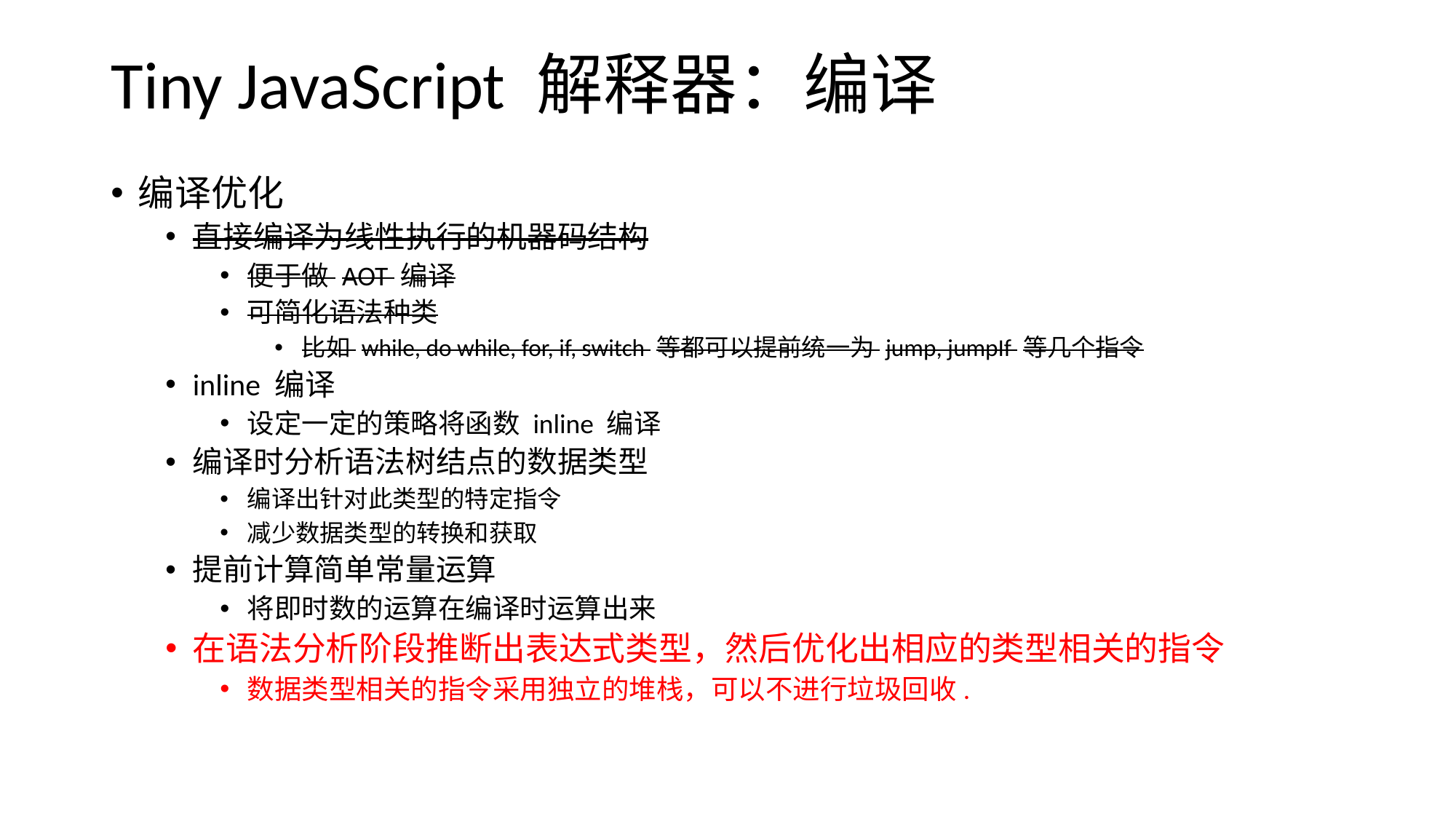

# Tiny JavaScript 解释器：编译
编译优化
直接编译为线性执行的机器码结构
便于做 AOT 编译
可简化语法种类
比如 while, do while, for, if, switch 等都可以提前统一为 jump, jumpIf 等几个指令
inline 编译
设定一定的策略将函数 inline 编译
编译时分析语法树结点的数据类型
编译出针对此类型的特定指令
减少数据类型的转换和获取
提前计算简单常量运算
将即时数的运算在编译时运算出来
在语法分析阶段推断出表达式类型，然后优化出相应的类型相关的指令
数据类型相关的指令采用独立的堆栈，可以不进行垃圾回收.